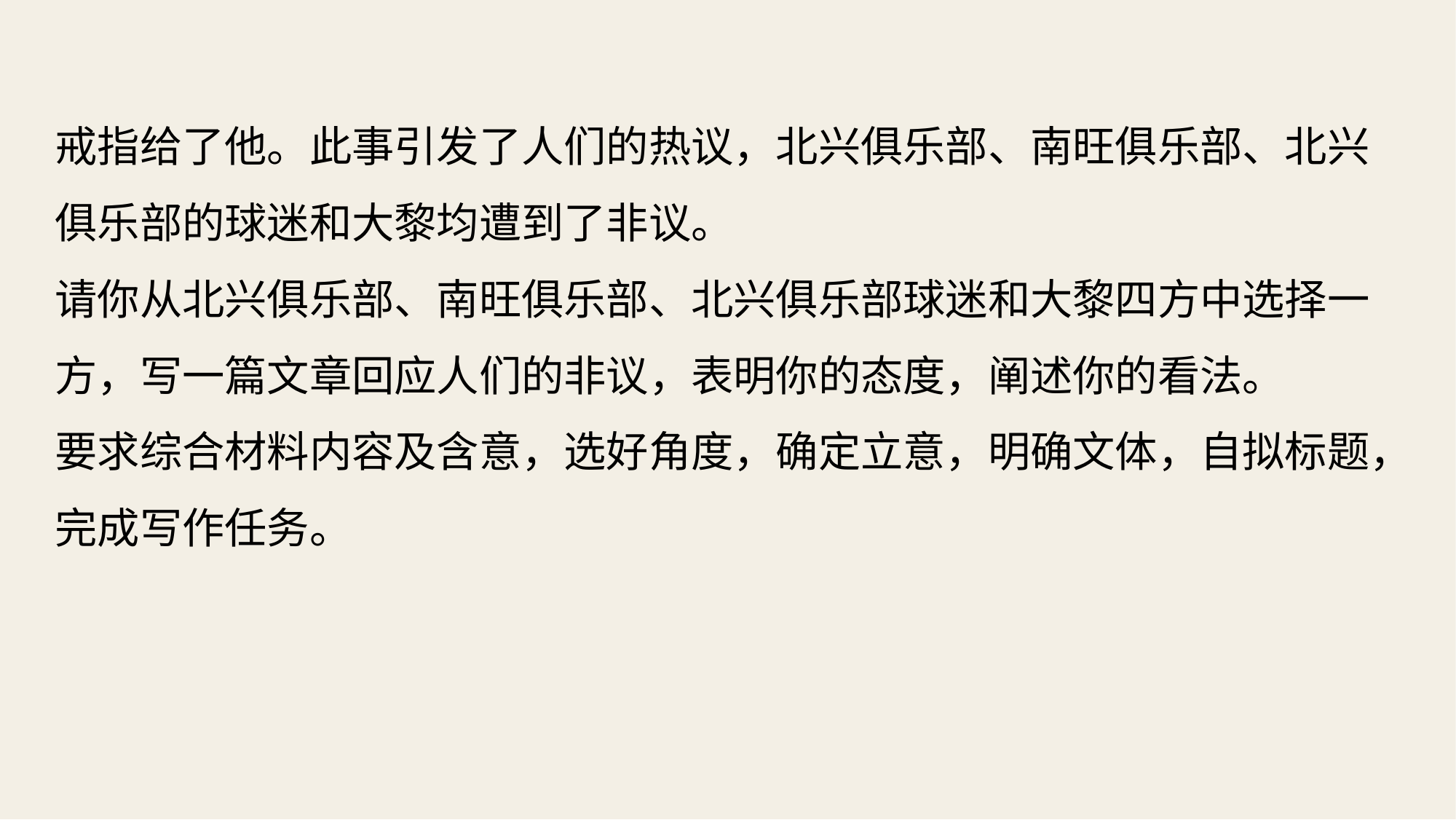

戒指给了他。此事引发了人们的热议，北兴俱乐部、南旺俱乐部、北兴俱乐部的球迷和大黎均遭到了非议。
请你从北兴俱乐部、南旺俱乐部、北兴俱乐部球迷和大黎四方中选择一方，写一篇文章回应人们的非议，表明你的态度，阐述你的看法。
要求综合材料内容及含意，选好角度，确定立意，明确文体，自拟标题，完成写作任务。